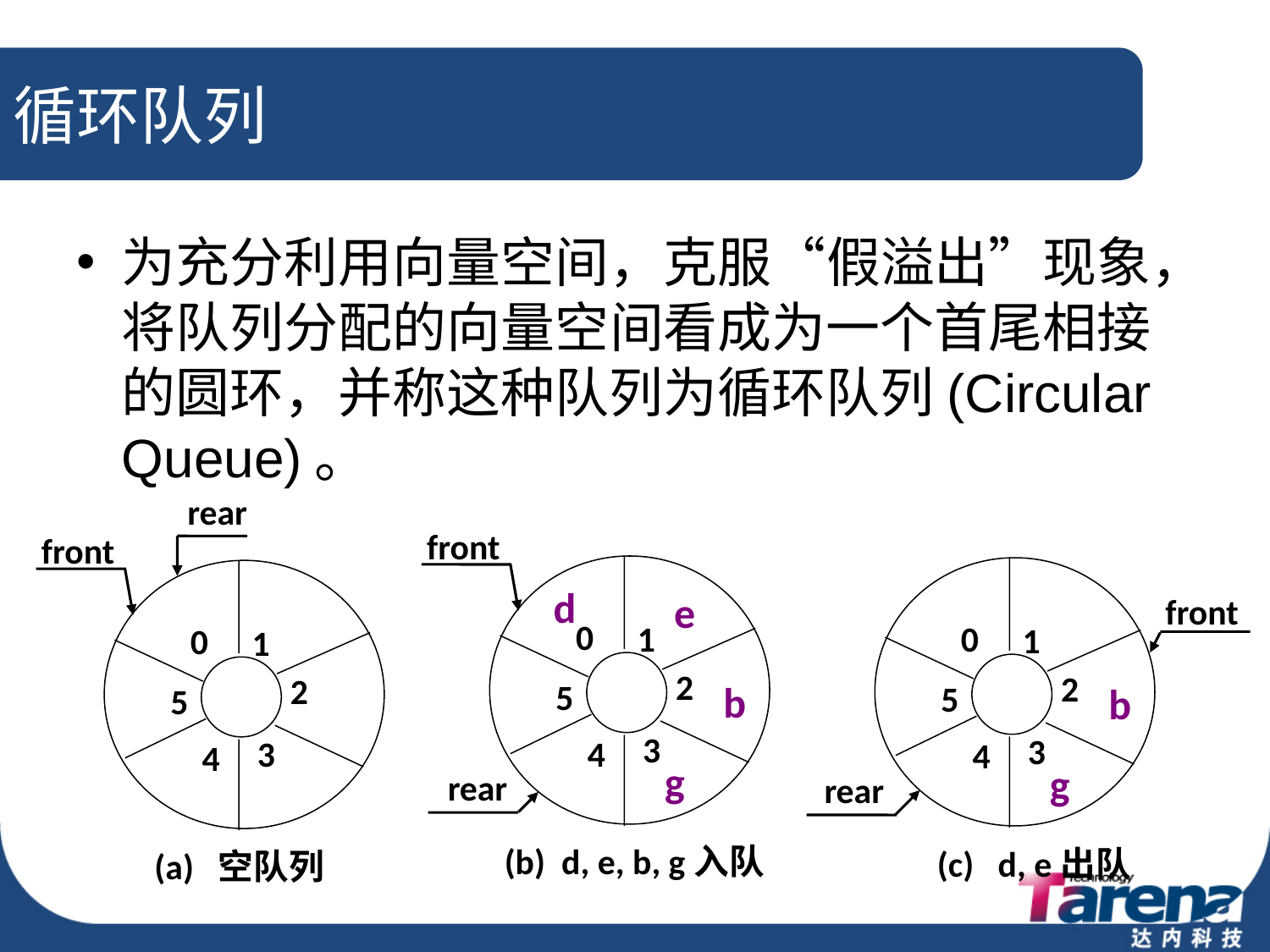

# 循环队列
为充分利用向量空间，克服“假溢出”现象，将队列分配的向量空间看成为一个首尾相接的圆环，并称这种队列为循环队列(Circular Queue)。

rear

front

0
1
2
5
3
4
(a)  空队列
front

0
1
2
5
3
4
d
e
b
g
rear

(b)  d, e, b, g入队

0
1
2
5
3
4
front

b
g
rear

(c)   d, e出队